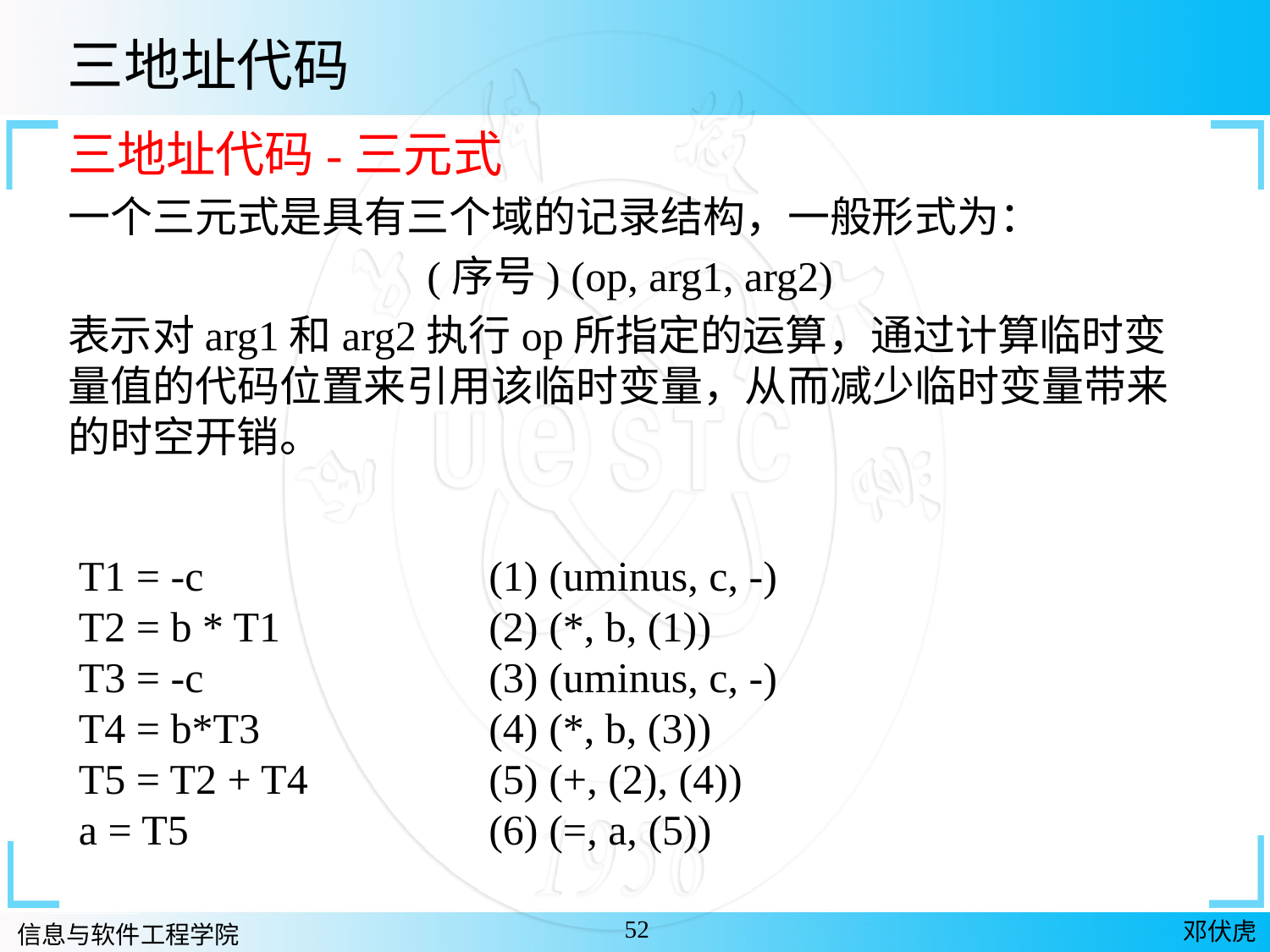

三地址代码
三地址代码-三元式
一个三元式是具有三个域的记录结构，一般形式为：
(序号) (op, arg1, arg2)
表示对arg1和arg2执行op所指定的运算，通过计算临时变量值的代码位置来引用该临时变量，从而减少临时变量带来的时空开销。
T1 = -c
T2 = b * T1
T3 = -c
T4 = b*T3
T5 = T2 + T4
a = T5
(1) (uminus, c, -)
(2) (*, b, (1))
(3) (uminus, c, -)
(4) (*, b, (3))
(5) (+, (2), (4))
(6) (=, a, (5))
52
邓伏虎
信息与软件工程学院